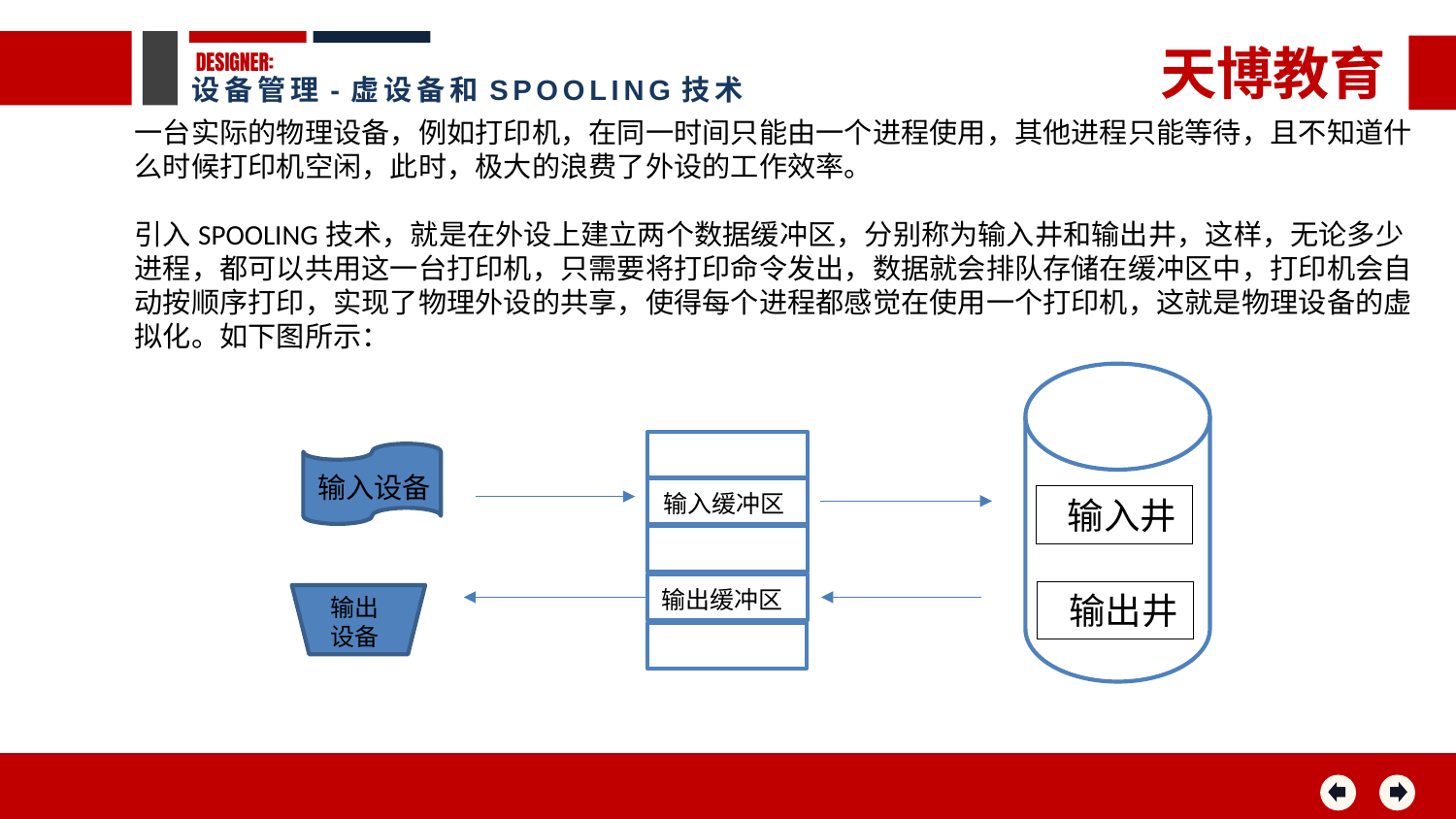

天博教育
DESIGNER:
设备管理-虚设备和SPOOLING技术
一台实际的物理设备，例如打印机，在同一时间只能由一个进程使用，其他进程只能等待，且不知道什么时候打印机空闲，此时，极大的浪费了外设的工作效率。

引入SPOOLING技术，就是在外设上建立两个数据缓冲区，分别称为输入井和输出井，这样，无论多少进程，都可以共用这一台打印机，只需要将打印命令发出，数据就会排队存储在缓冲区中，打印机会自动按顺序打印，实现了物理外设的共享，使得每个进程都感觉在使用一个打印机，这就是物理设备的虚拟化。如下图所示：

 输入井
 输出井

输入设备

输入缓冲区

输出缓冲区

输出
设备